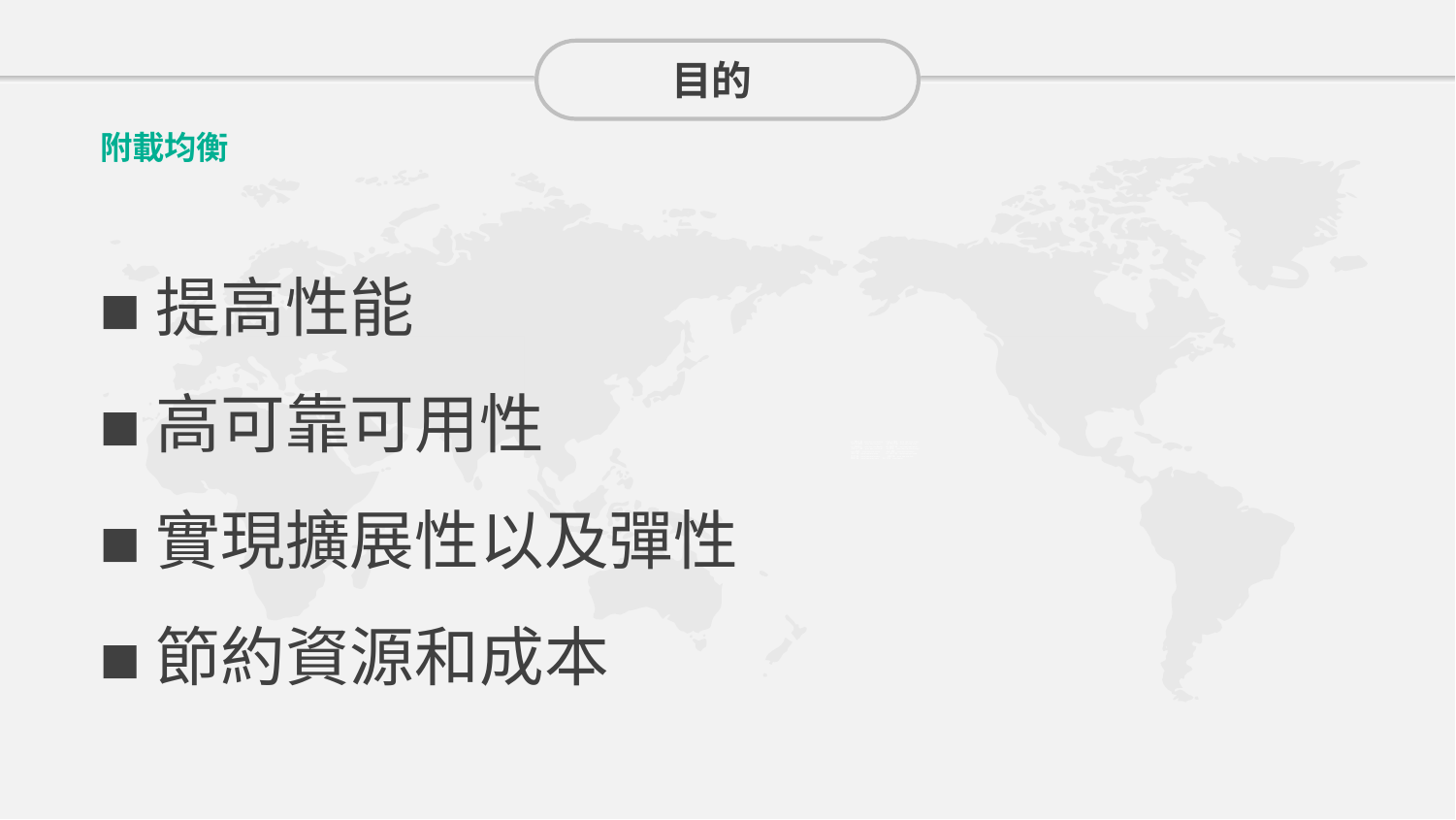

目的

附載均衡

◼️提高性能
◼️高可靠可用性
◼️實現擴展性以及彈性
◼️節約資源和成本